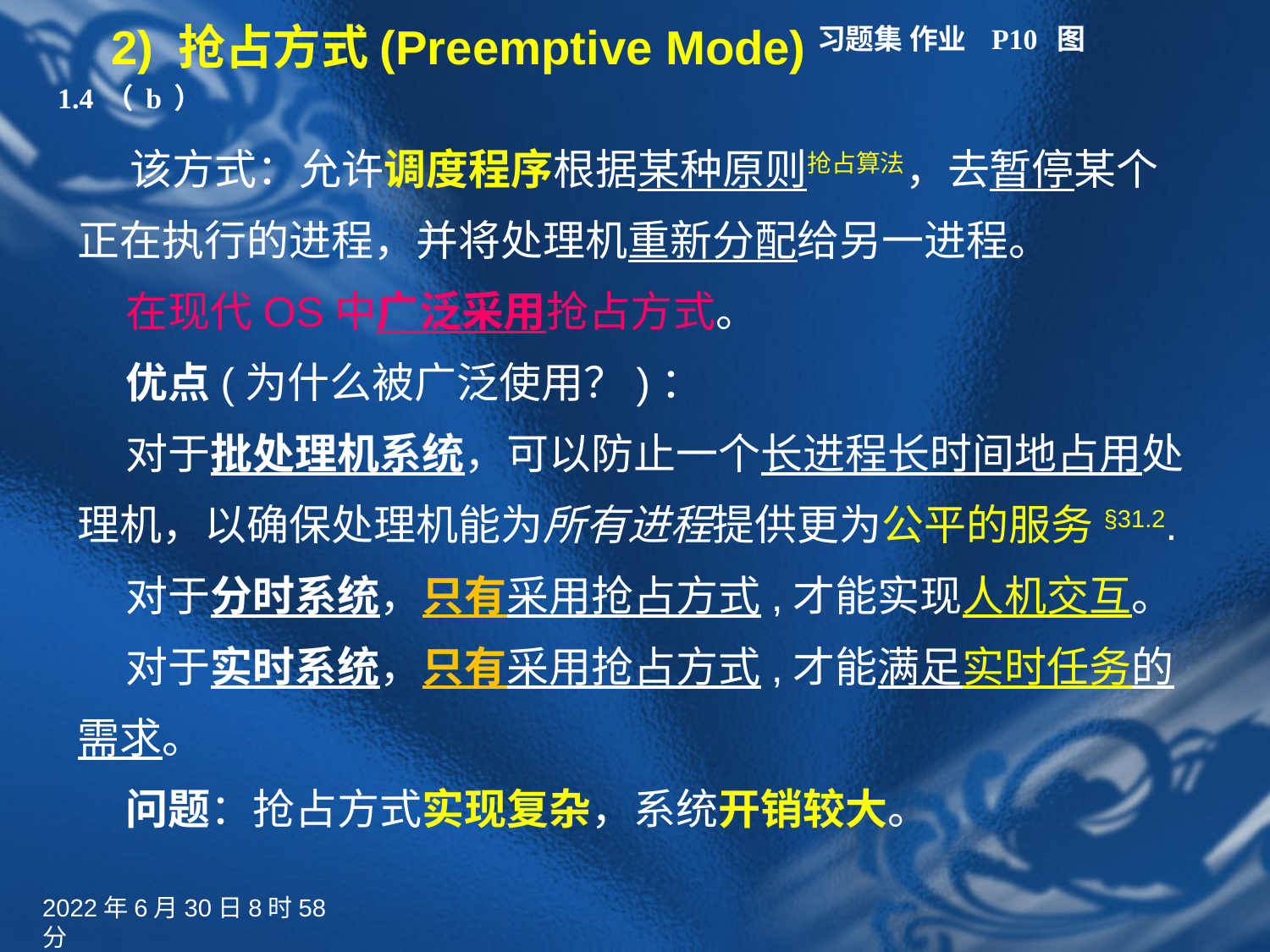

# 2) 抢占方式(Preemptive Mode)习题集 作业  P10 图1.4（b）
　 该方式：允许调度程序根据某种原则抢占算法，去暂停某个正在执行的进程，并将处理机重新分配给另一进程。
    在现代OS中广泛采用抢占方式。
    优点(为什么被广泛使用？)：
    对于批处理机系统，可以防止一个长进程长时间地占用处理机，以确保处理机能为所有进程提供更为公平的服务§31.2.
    对于分时系统，只有采用抢占方式,才能实现人机交互。
    对于实时系统，只有采用抢占方式,才能满足实时任务的需求。
    问题：抢占方式实现复杂，系统开销较大。
2022年6月30日8时58分